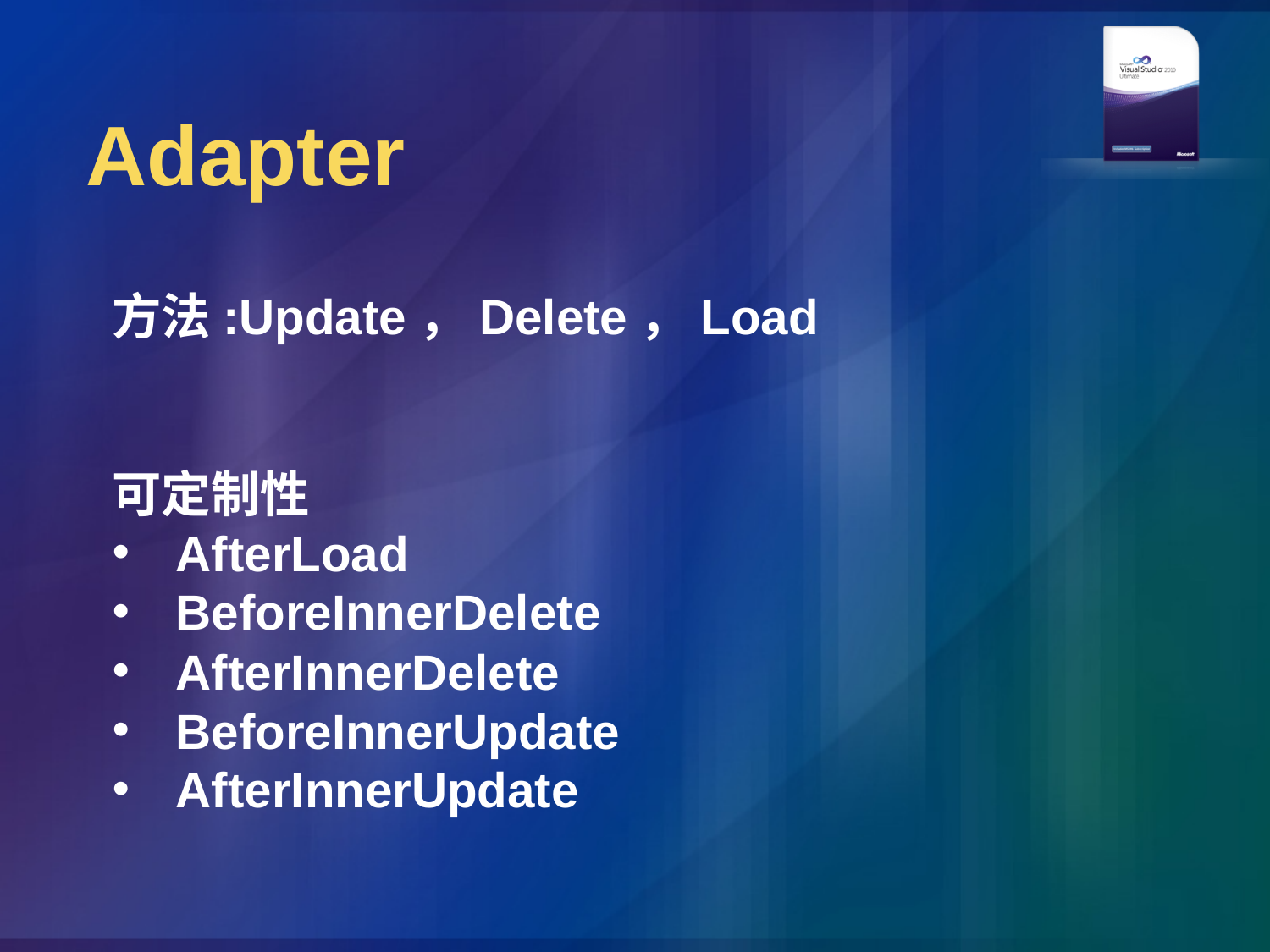

# Adapter
方法:Update，Delete，Load

可定制性
AfterLoad
BeforeInnerDelete
AfterInnerDelete
BeforeInnerUpdate
AfterInnerUpdate